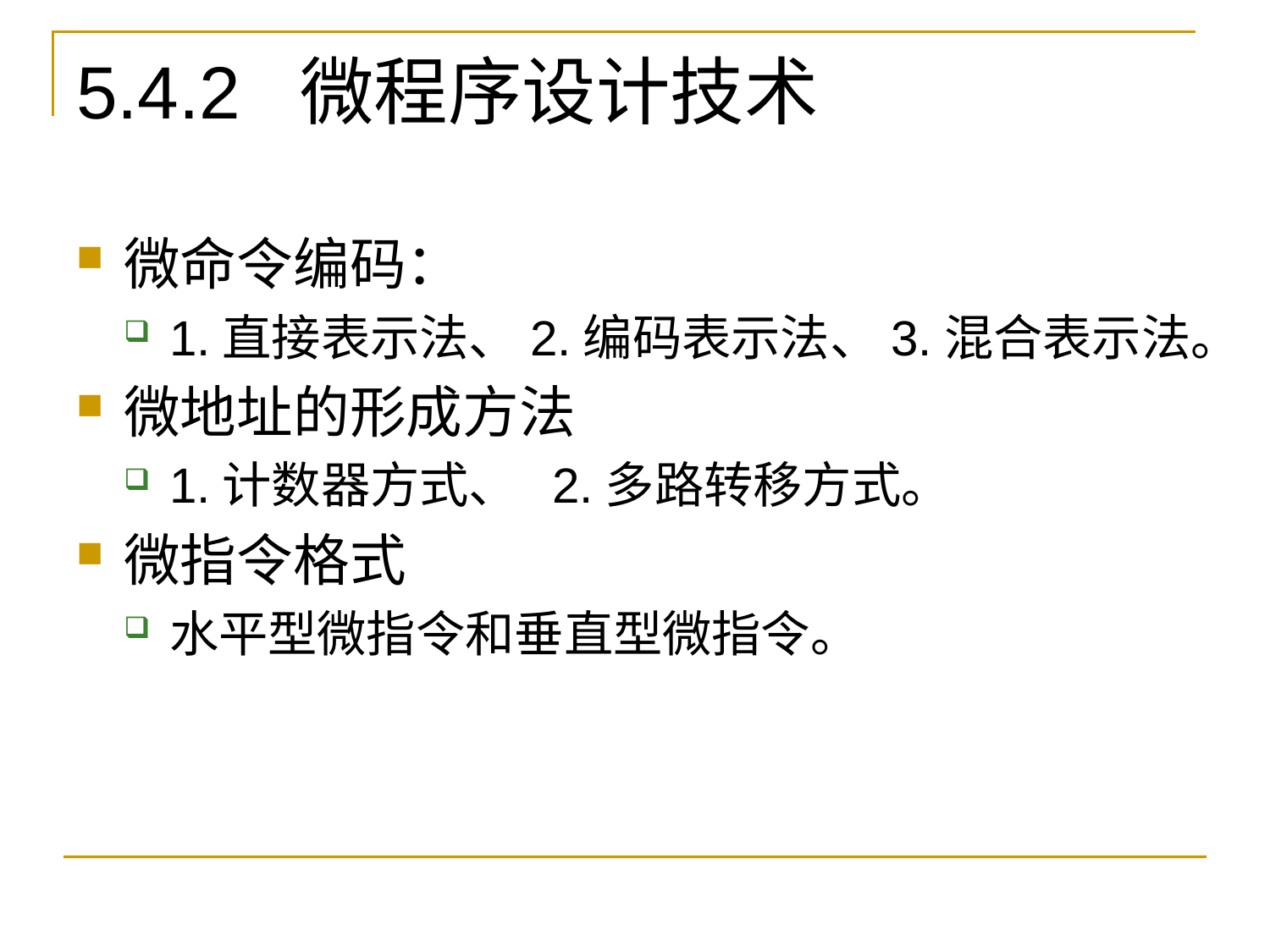

# 5.4.2  微程序设计技术
微命令编码：
1.直接表示法、2.编码表示法、3.混合表示法。
微地址的形成方法
1.计数器方式、  2.多路转移方式。
微指令格式
水平型微指令和垂直型微指令。
45